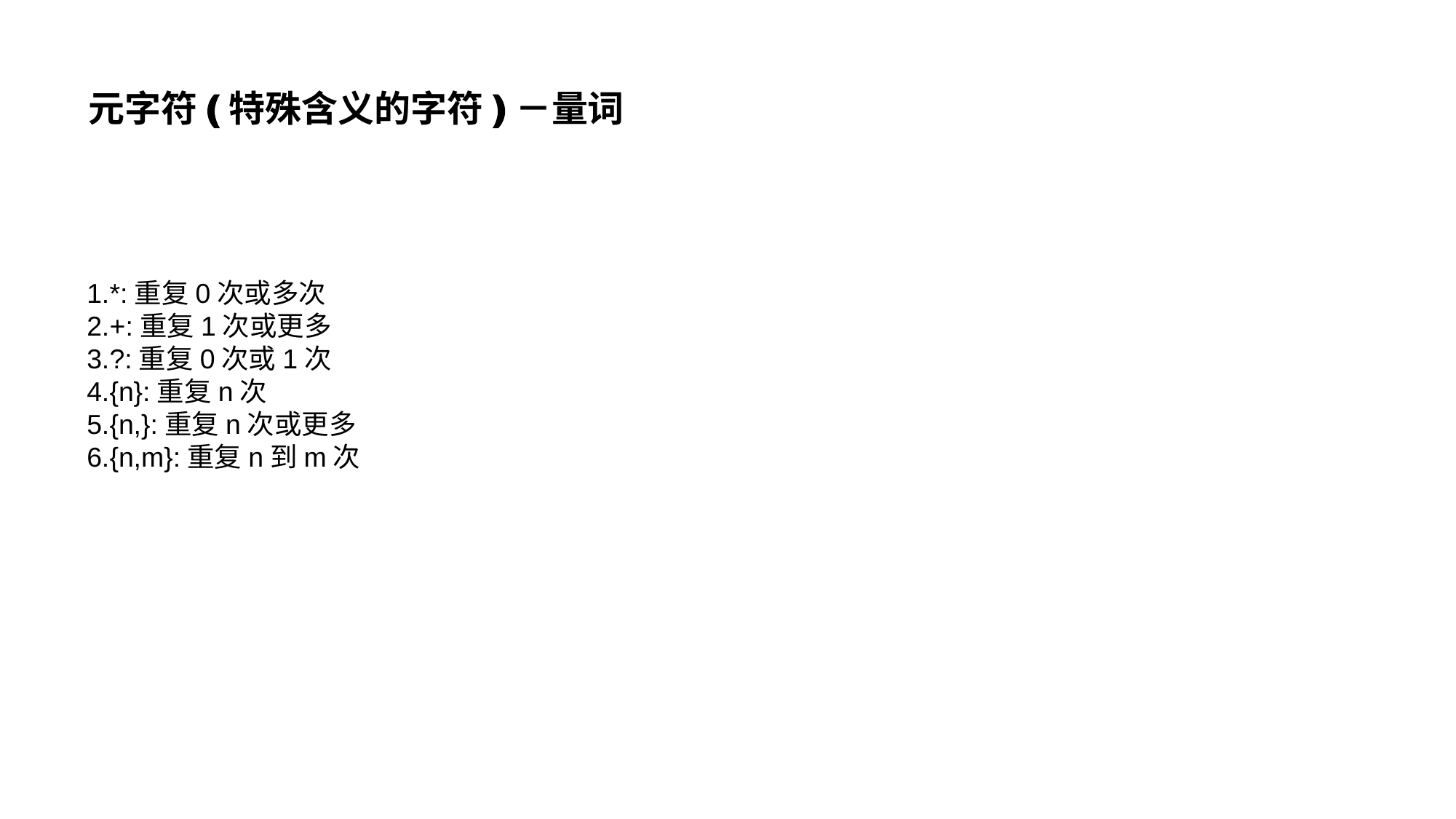

# 元字符(特殊含义的字符)－量词
1.*:重复0次或多次
2.+:重复1次或更多
3.?:重复0次或1次
4.{n}:重复n次
5.{n,}:重复n次或更多
6.{n,m}:重复n到m次